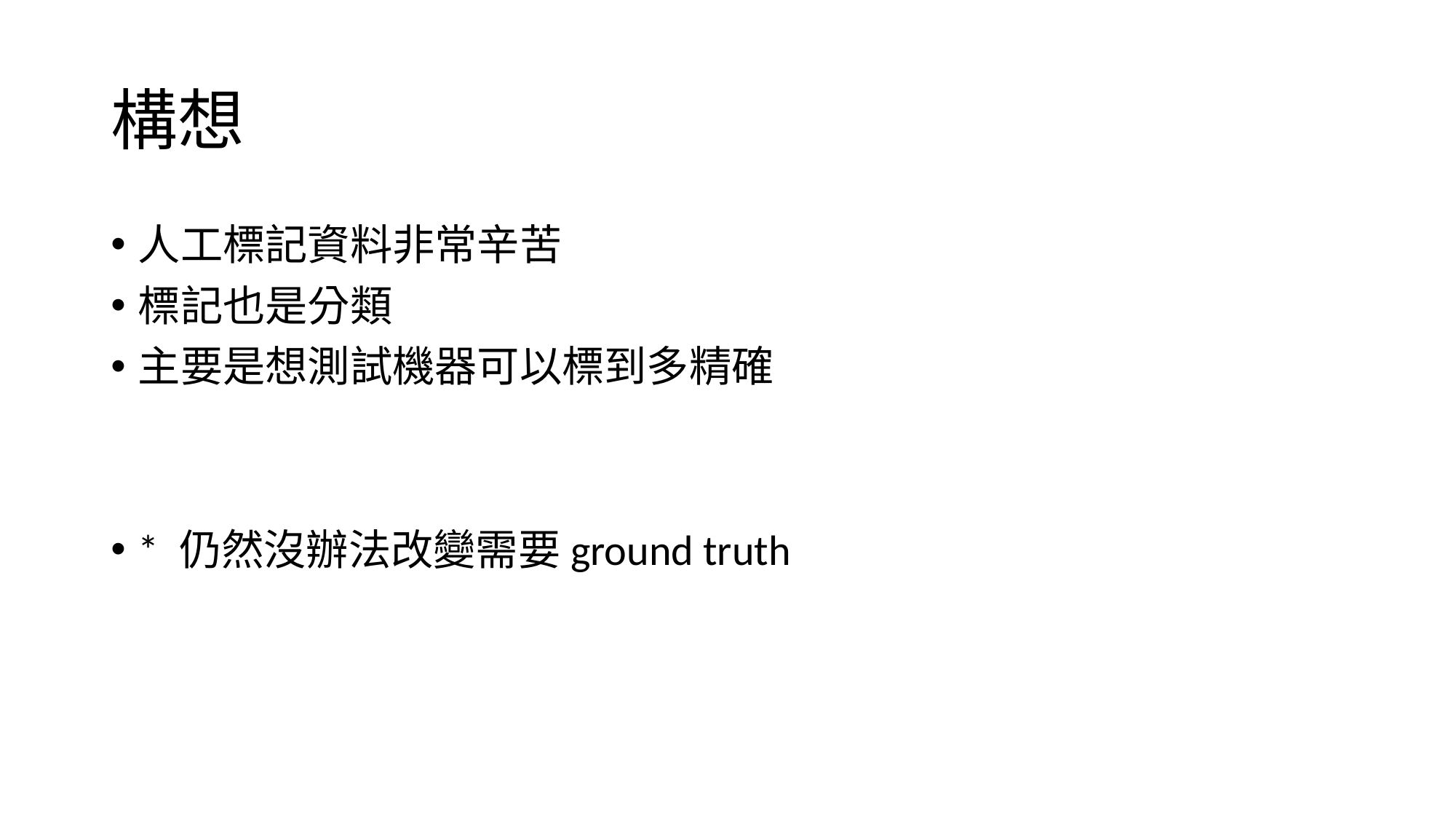

# 構想
人工標記資料非常辛苦
標記也是分類
主要是想測試機器可以標到多精確

* 仍然沒辦法改變需要ground truth